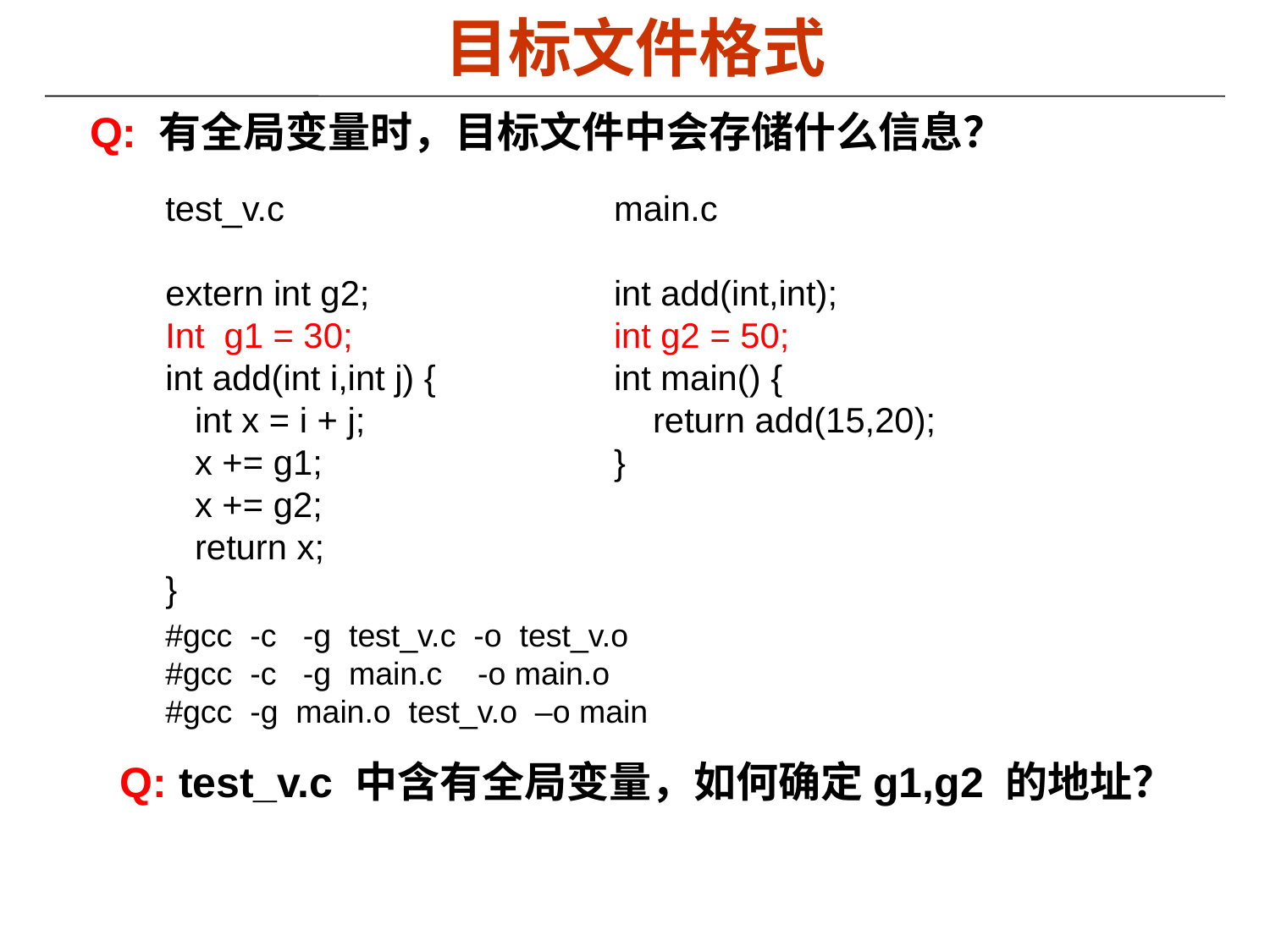

# 目标文件格式
Q: 有全局变量时，目标文件中会存储什么信息？
test_v.c

extern int g2;
Int  g1 = 30;
int add(int i,int j) {
   int x = i + j;
   x += g1;
   x += g2;
   return x;
}
main.c

int add(int,int);
int g2 = 50;
int main() {
    return add(15,20);
}
#gcc  -c   -g  test_v.c  -o  test_v.o
#gcc  -c   -g  main.c    -o main.o
#gcc  -g  main.o  test_v.o  –o main
Q: test_v.c 中含有全局变量，如何确定g1,g2 的地址？